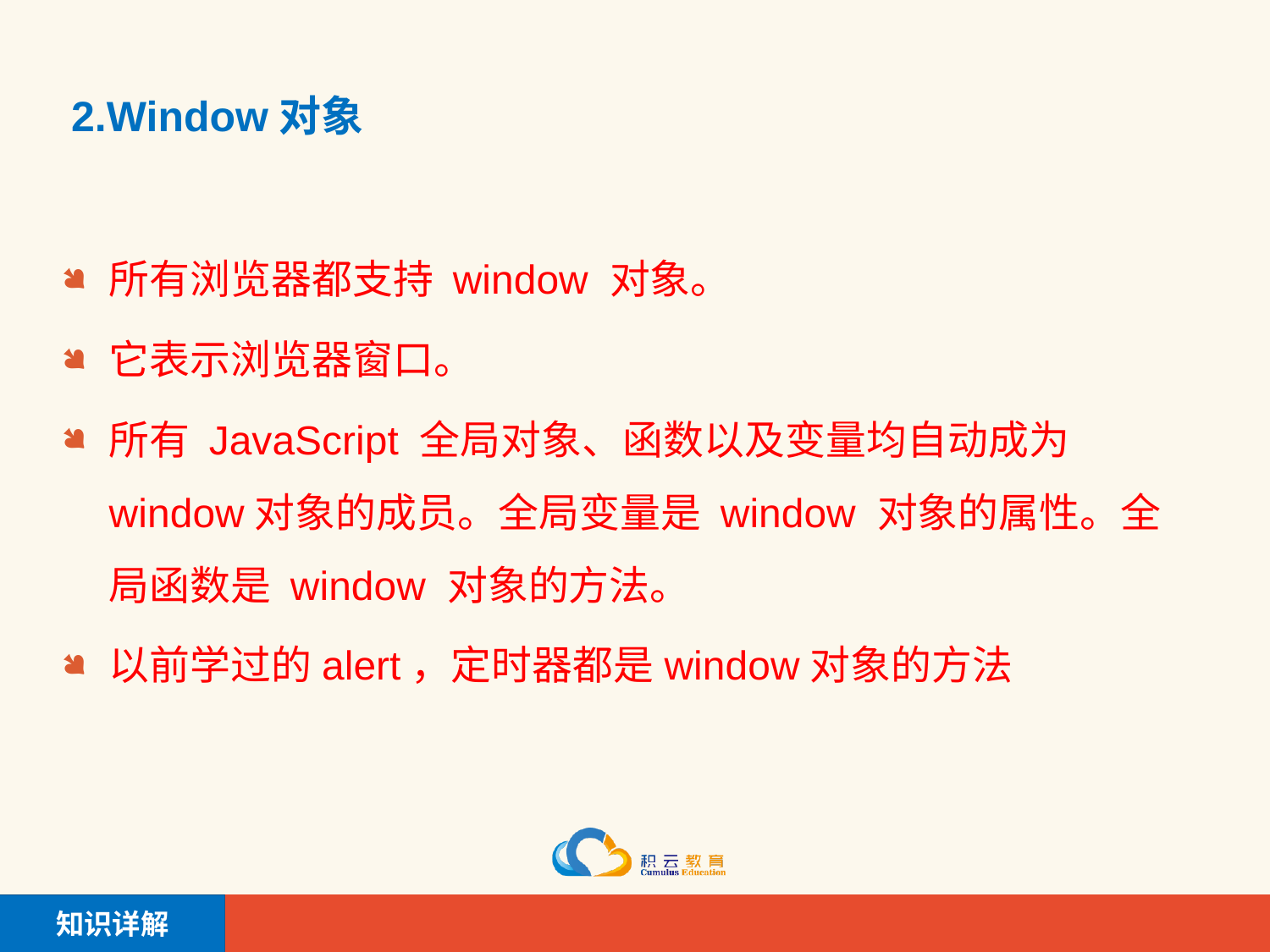

# 2.Window对象

所有浏览器都支持 window 对象。
它表示浏览器窗口。
所有 JavaScript 全局对象、函数以及变量均自动成为 window对象的成员。全局变量是 window 对象的属性。全局函数是 window 对象的方法。
以前学过的alert，定时器都是window对象的方法